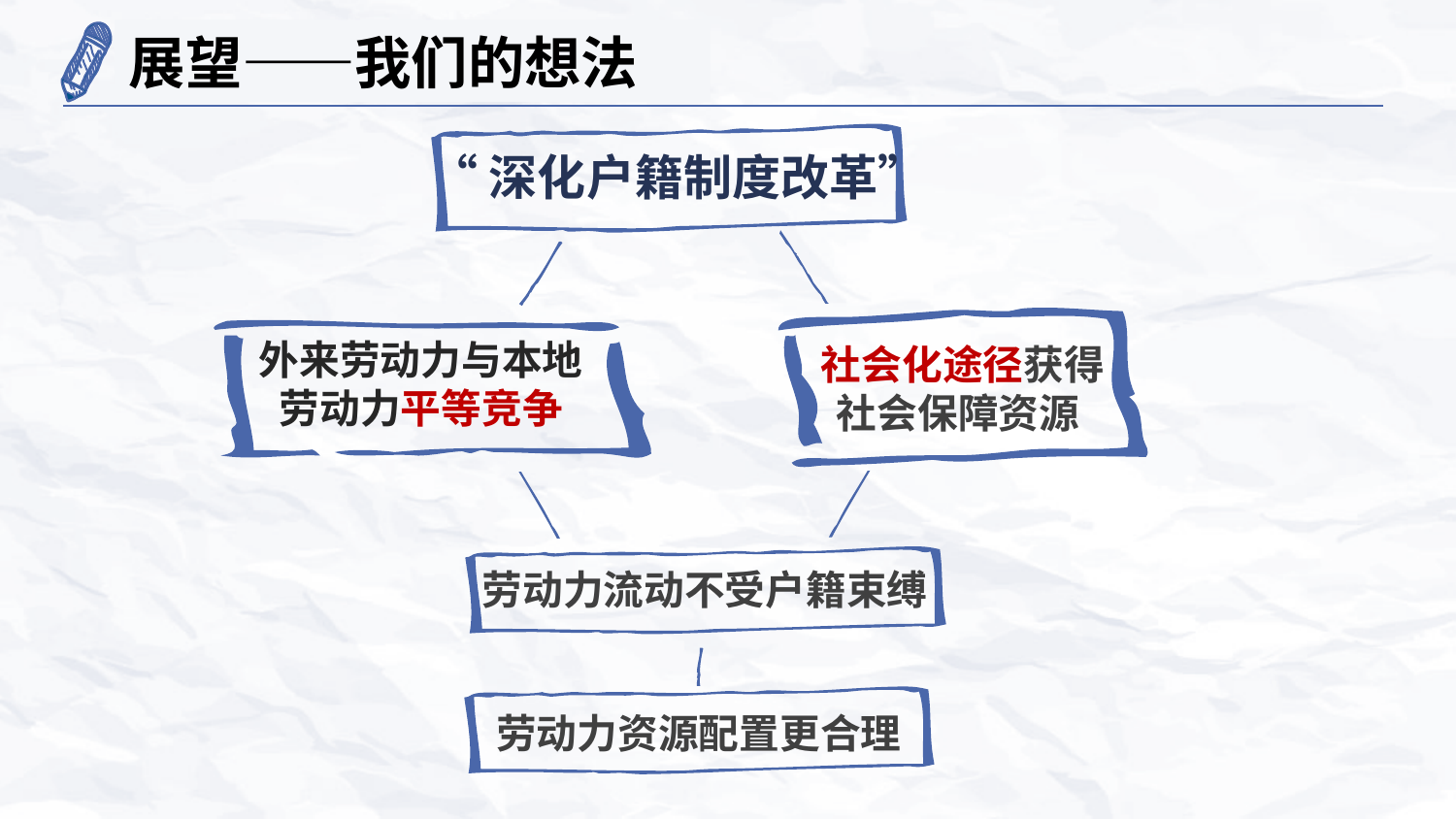

展望——我们的想法

“深化户籍制度改革”

外来劳动力与本地劳动力平等竞争
社会化途径获得社会保障资源

劳动力流动不受户籍束缚

劳动力资源配置更合理